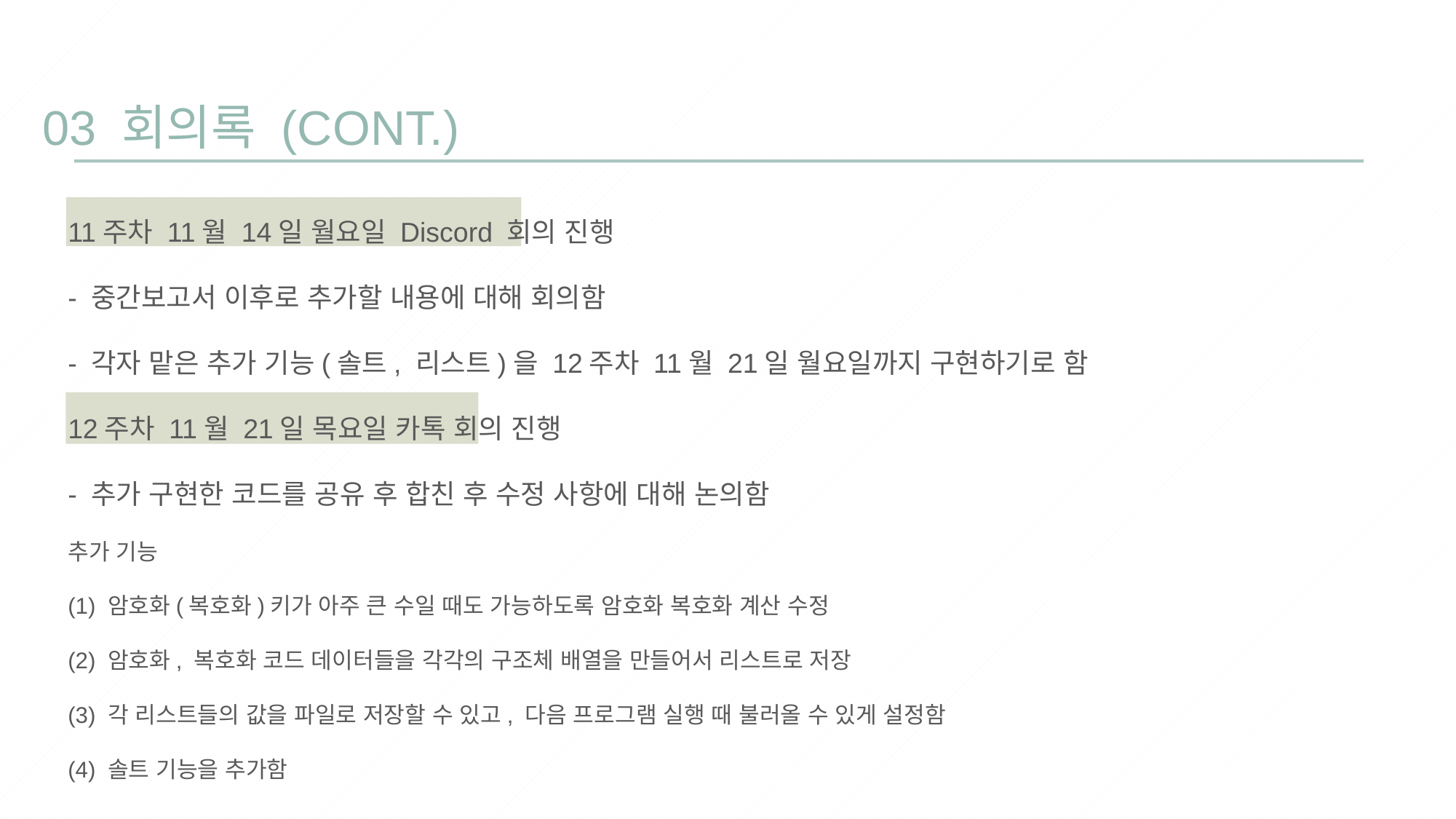

03 회의록 (CONT.)
11주차 11월 14일 월요일 Discord 회의 진행
- 중간보고서 이후로 추가할 내용에 대해 회의함
- 각자 맡은 추가 기능(솔트, 리스트)을 12주차 11월 21일 월요일까지 구현하기로 함
12주차 11월 21일 목요일 카톡 회의 진행
- 추가 구현한 코드를 공유 후 합친 후 수정 사항에 대해 논의함
추가 기능
(1) 암호화(복호화)키가 아주 큰 수일 때도 가능하도록 암호화 복호화 계산 수정
(2) 암호화, 복호화 코드 데이터들을 각각의 구조체 배열을 만들어서 리스트로 저장
(3) 각 리스트들의 값을 파일로 저장할 수 있고, 다음 프로그램 실행 때 불러올 수 있게 설정함
(4) 솔트 기능을 추가함